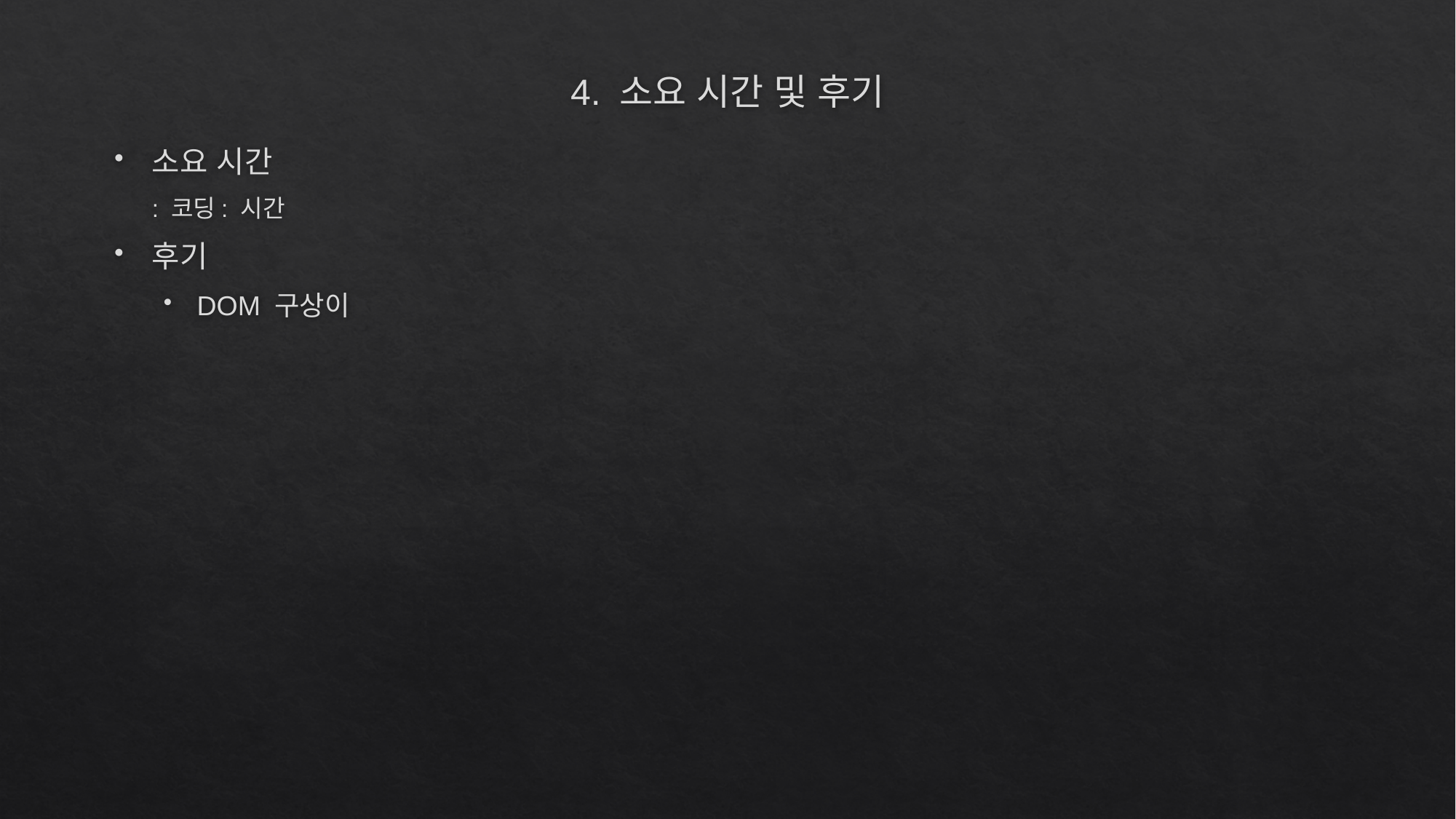

# 4. 소요 시간 및 후기
소요 시간
: 코딩: 시간
후기
DOM 구상이